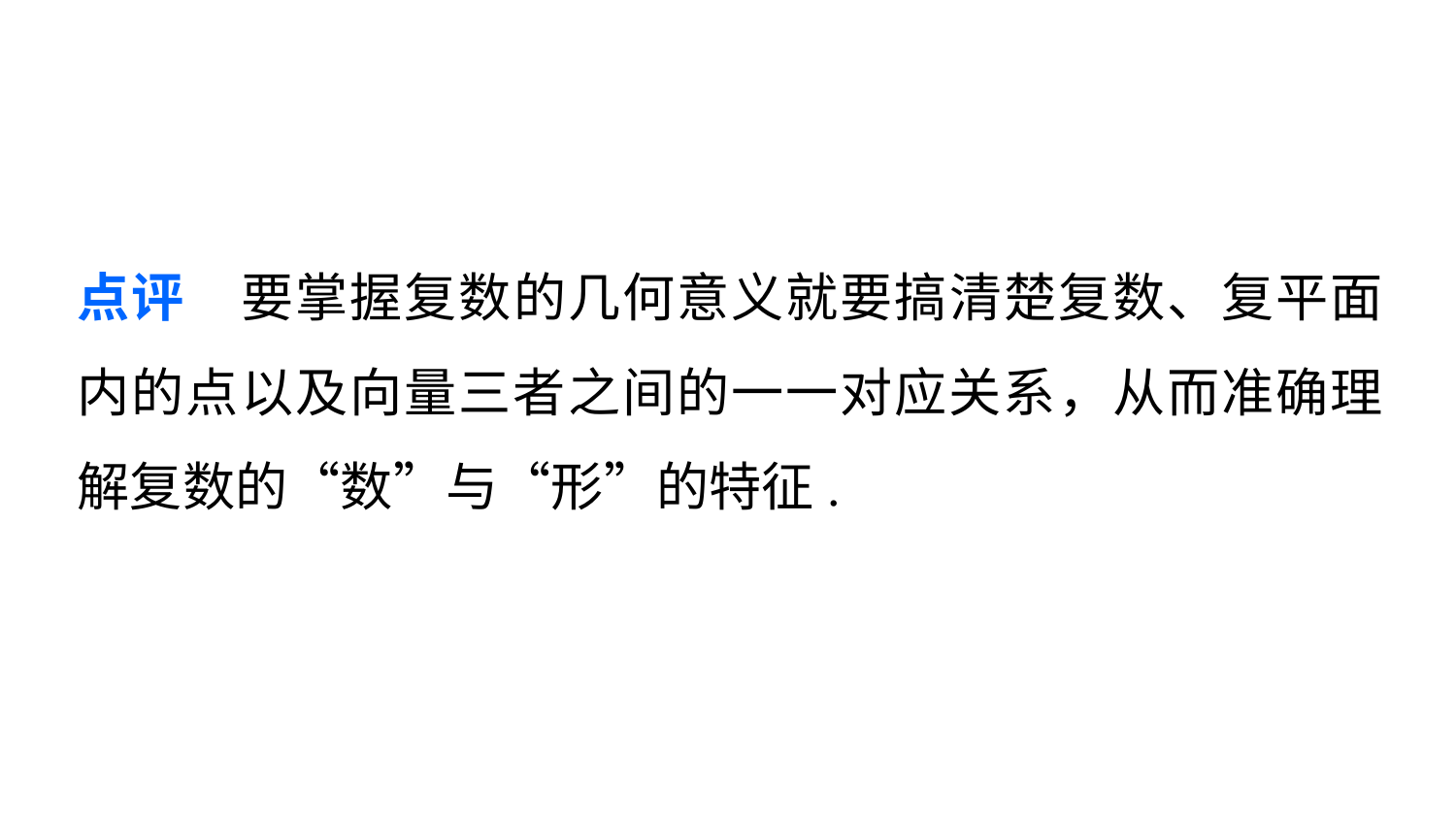

点评　要掌握复数的几何意义就要搞清楚复数、复平面内的点以及向量三者之间的一一对应关系，从而准确理解复数的“数”与“形”的特征.